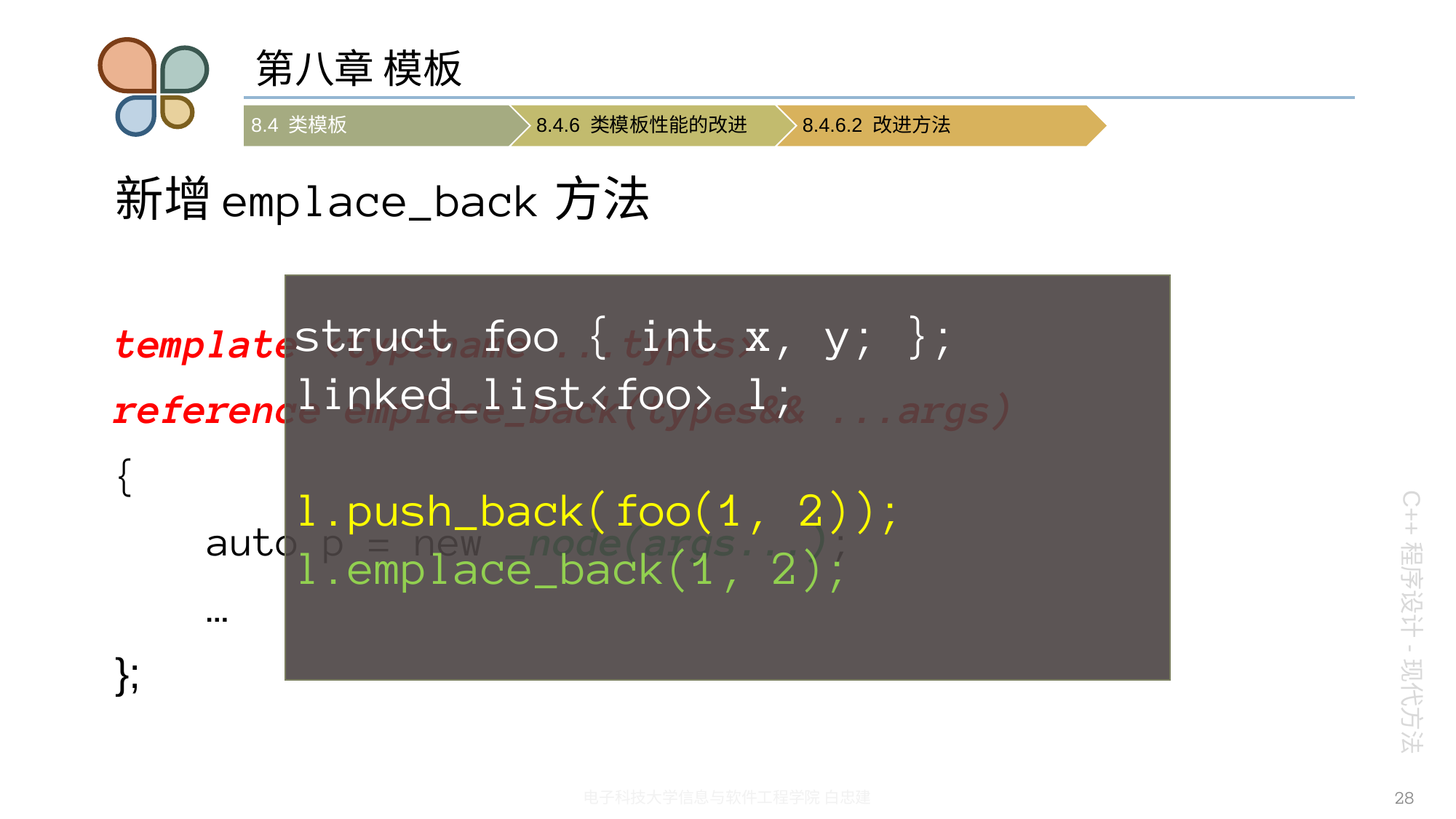

# 第八章 模板
8.4 类模板
8.4.6 类模板性能的改进
8.4.6.2 改进方法
新增emplace_back方法

template <typename ...types>
reference emplace_back(types&& ...args)
{
    auto p = new _node(args...);
    …
};

struct foo { int x, y; };
linked_list<foo> l;

l.push_back(foo(1, 2));
l.emplace_back(1, 2);

28